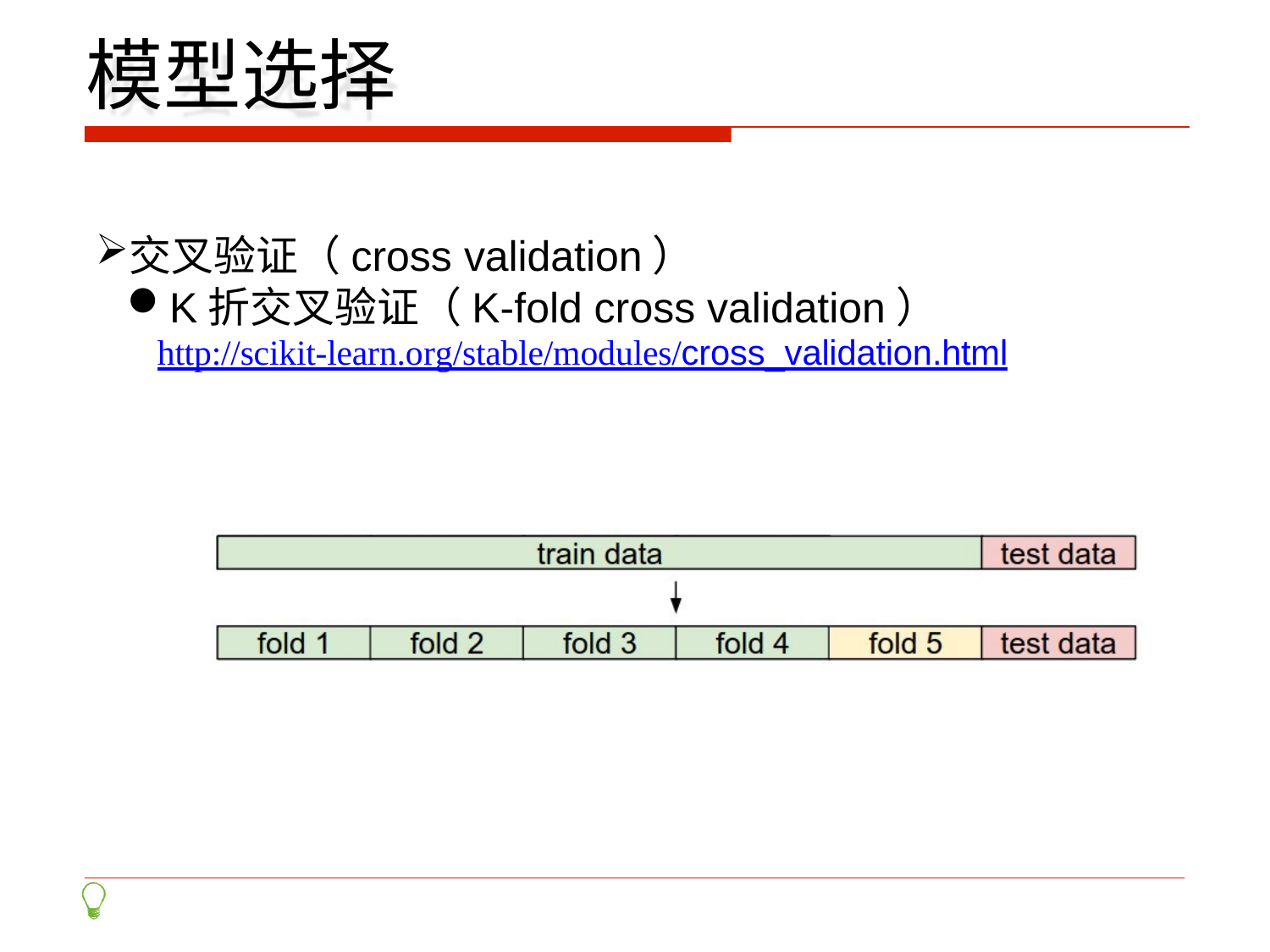

# 模型选择
交叉验证（cross validation）
K折交叉验证（K-fold cross validation）
http://scikit-learn.org/stable/modules/cross_validation.html